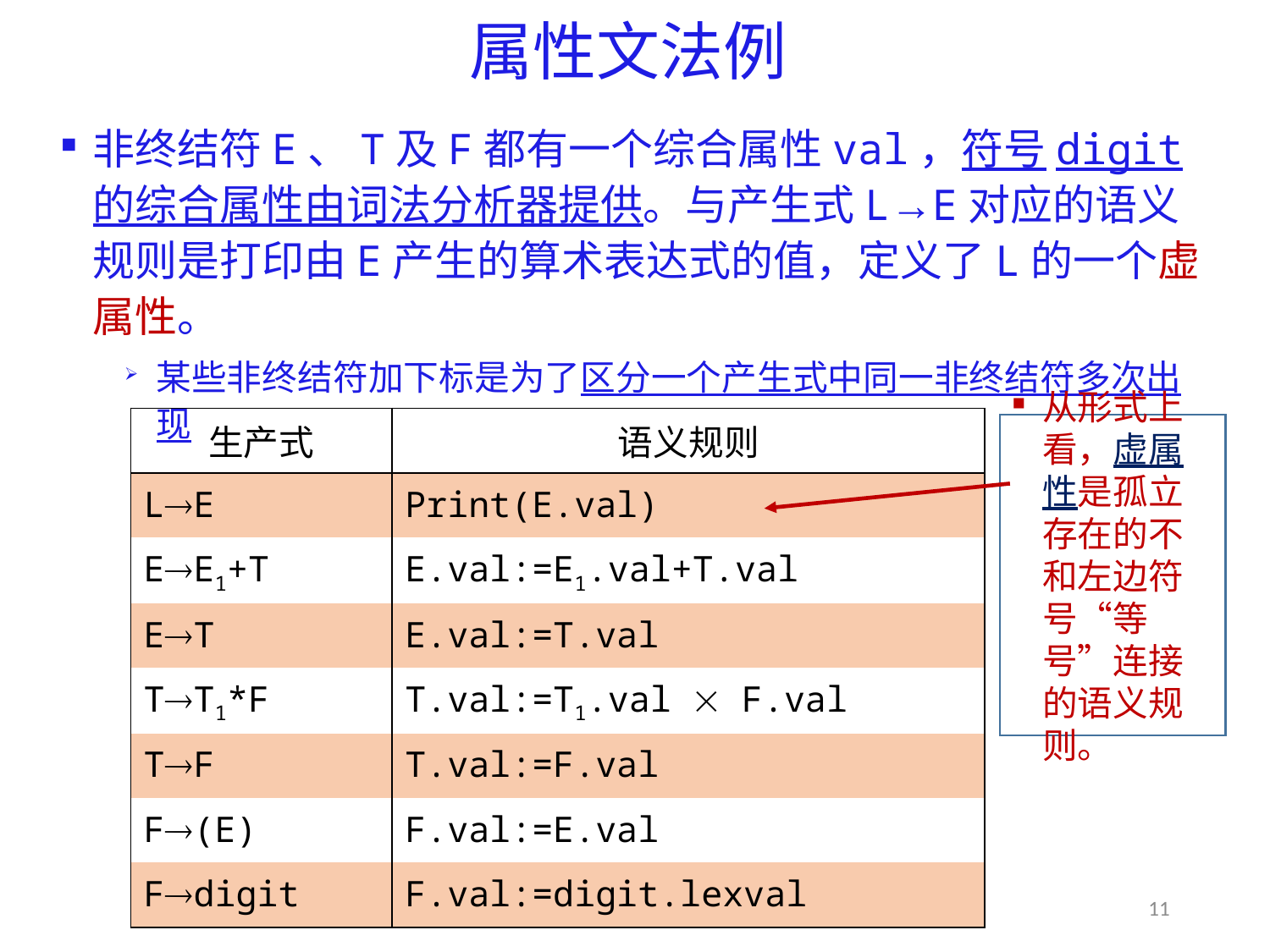

# 属性文法例
非终结符E、T及F都有一个综合属性val，符号digit的综合属性由词法分析器提供。与产生式L→E对应的语义规则是打印由E产生的算术表达式的值，定义了L的一个虚属性。
某些非终结符加下标是为了区分一个产生式中同一非终结符多次出现
| 生产式 | 语义规则 |
| --- | --- |
| L→E | Print(E.val) |
| E→E1+T | E.val:=E1.val+T.val |
| E→T | E.val:=T.val |
| T→T1\*F | T.val:=T1.val × F.val |
| T→F | T.val:=F.val |
| F→(E) | F.val:=E.val |
| F→digit | F.val:=digit.lexval |
从形式上看，虚属性是孤立存在的不和左边符号“等号”连接的语义规则。
11